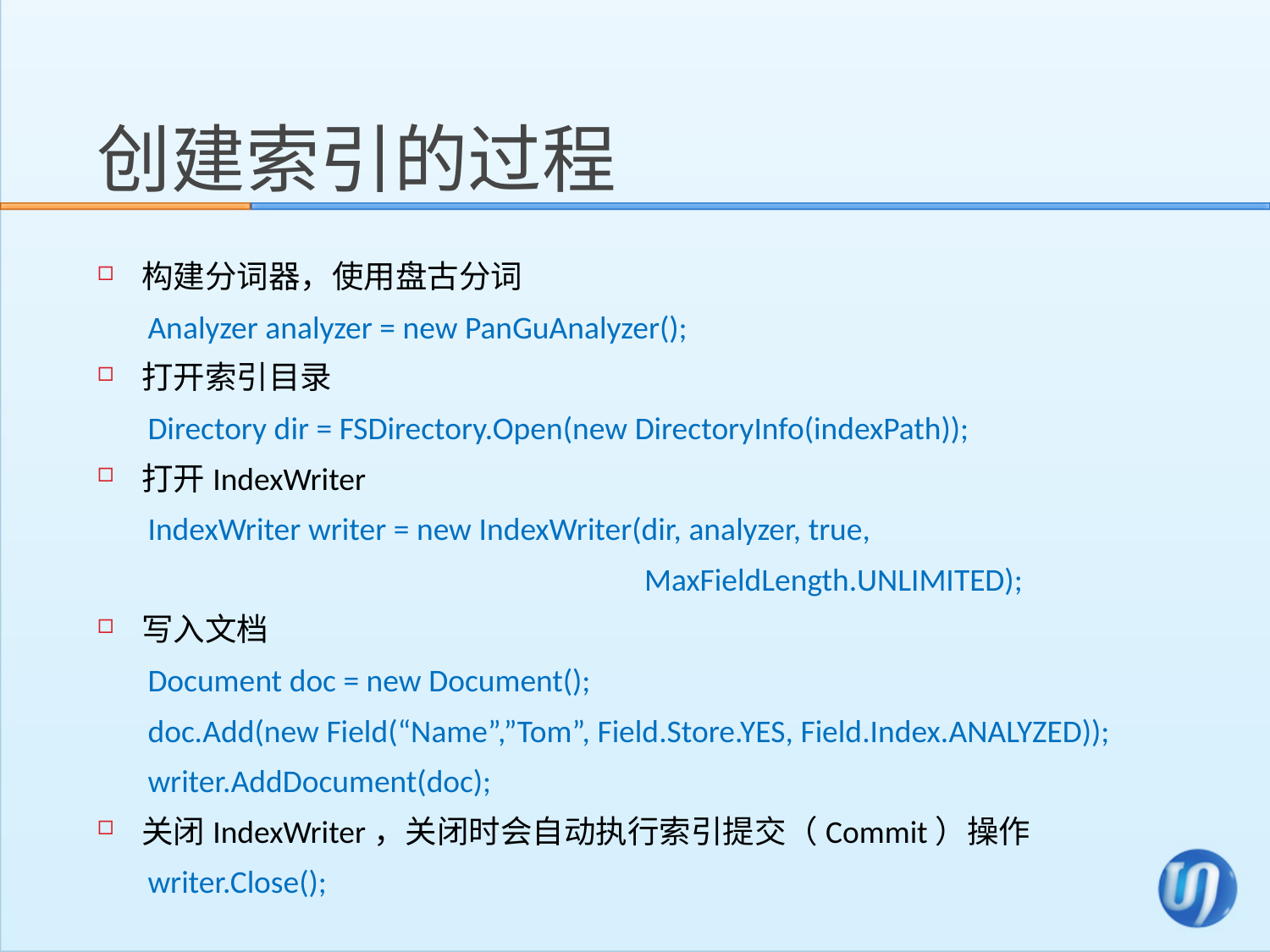

# 创建索引的过程
构建分词器，使用盘古分词
       Analyzer analyzer = new PanGuAnalyzer();
打开索引目录
       Directory dir = FSDirectory.Open(new DirectoryInfo(indexPath));
打开IndexWriter
       IndexWriter writer = new IndexWriter(dir, analyzer, true,
                                                                            MaxFieldLength.UNLIMITED);
写入文档
       Document doc = new Document();
       doc.Add(new Field(“Name”,”Tom”, Field.Store.YES, Field.Index.ANALYZED));
       writer.AddDocument(doc);
关闭IndexWriter，关闭时会自动执行索引提交（Commit）操作
       writer.Close();